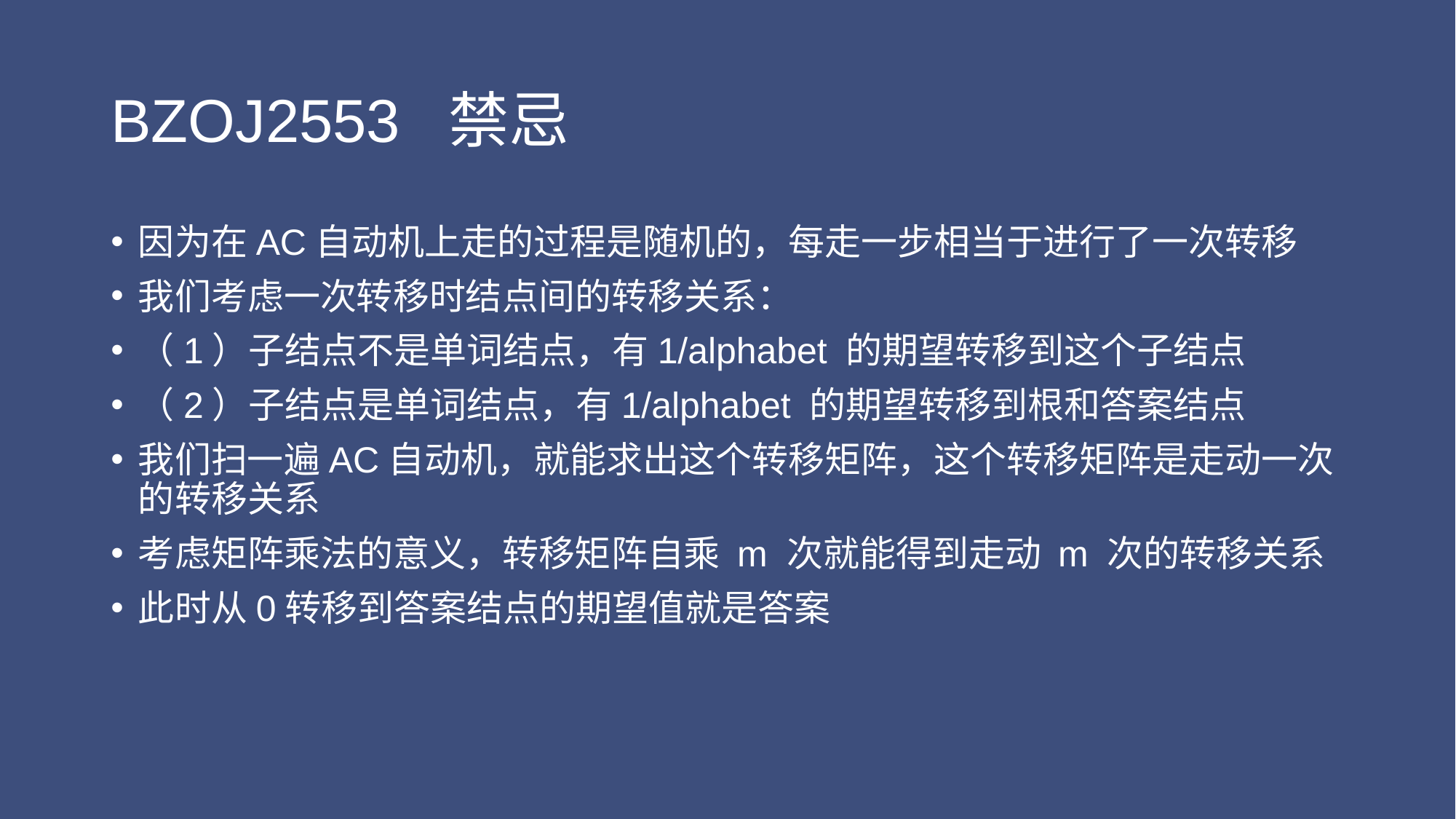

# BZOJ2553  禁忌
因为在AC自动机上走的过程是随机的，每走一步相当于进行了一次转移
我们考虑一次转移时结点间的转移关系：
（1）子结点不是单词结点，有1/alphabet 的期望转移到这个子结点
（2）子结点是单词结点，有1/alphabet 的期望转移到根和答案结点
我们扫一遍AC自动机，就能求出这个转移矩阵，这个转移矩阵是走动一次的转移关系
考虑矩阵乘法的意义，转移矩阵自乘 m 次就能得到走动 m 次的转移关系
此时从0转移到答案结点的期望值就是答案